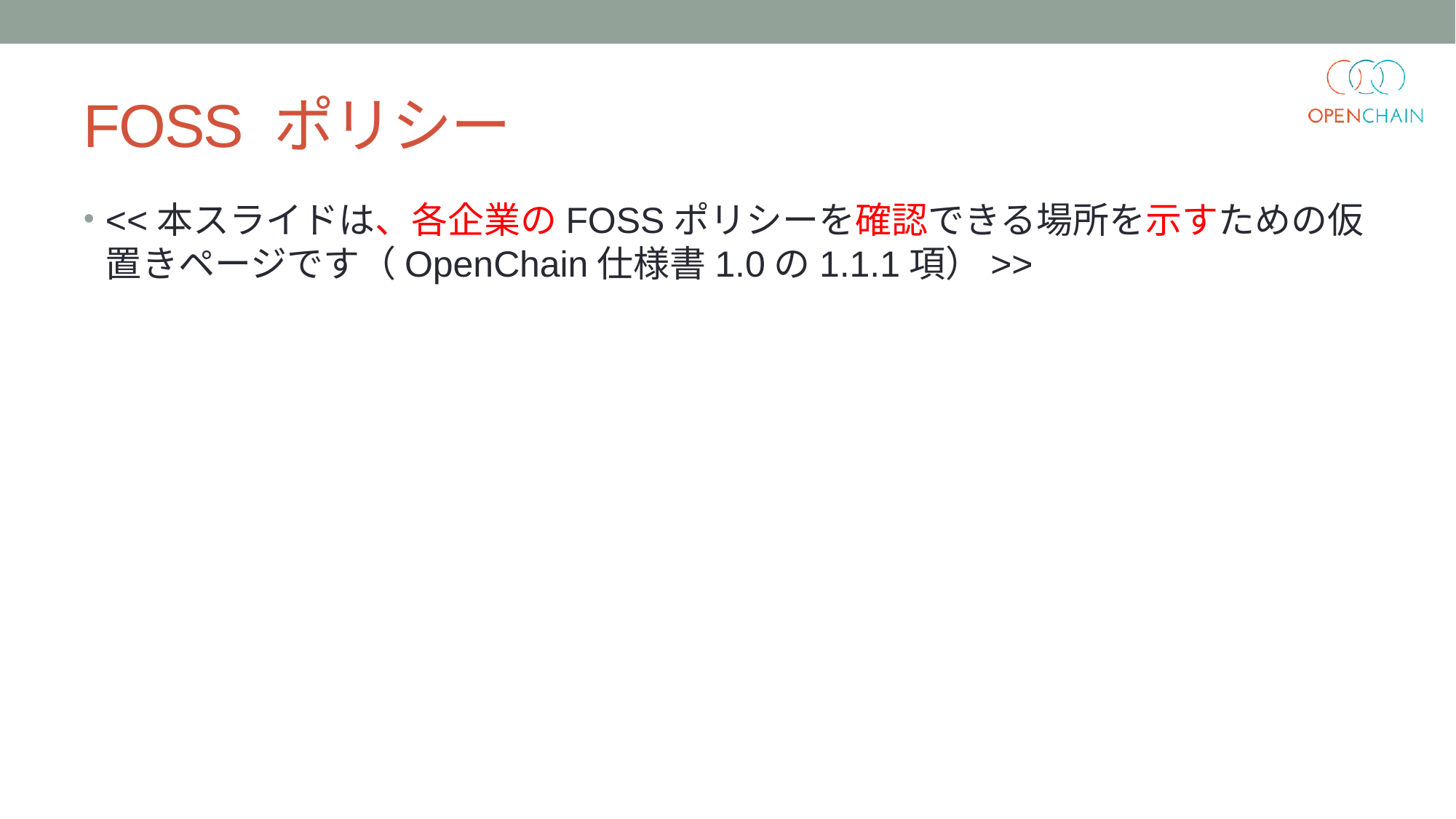

# FOSS ポリシー
<<本スライドは、各企業のFOSSポリシーを確認できる場所を示すための仮置きページです（OpenChain仕様書1.0の1.1.1項）>>